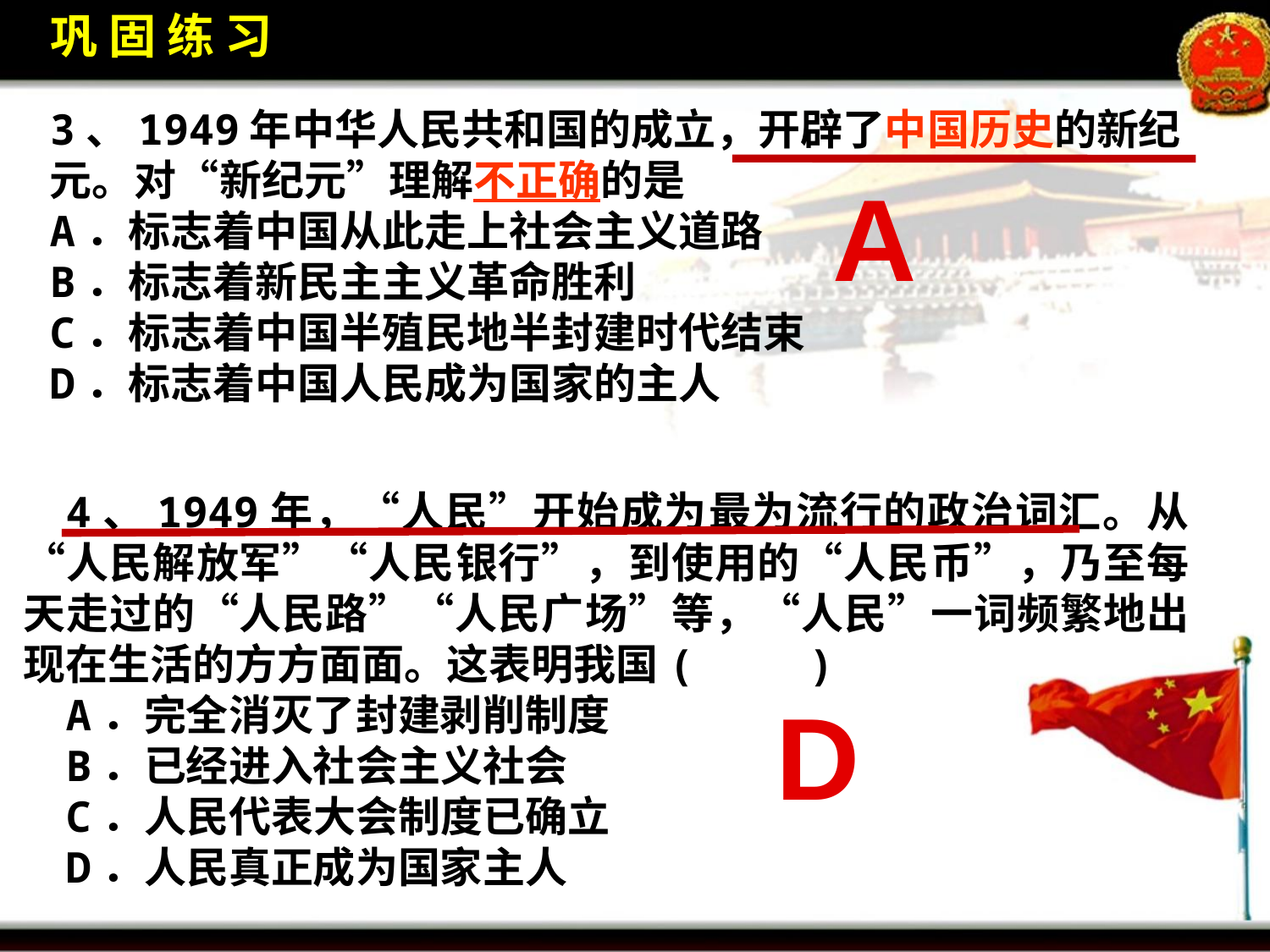

巩固练习
3、1949年中华人民共和国的成立，开辟了中国历史的新纪元。对“新纪元”理解不正确的是
A．标志着中国从此走上社会主义道路
B．标志着新民主主义革命胜利
C．标志着中国半殖民地半封建时代结束
D．标志着中国人民成为国家的主人
A
4、1949年，“人民”开始成为最为流行的政治词汇。从“人民解放军”“人民银行”，到使用的“人民币”，乃至每天走过的“人民路”“人民广场”等，“人民”一词频繁地出现在生活的方方面面。这表明我国(　 　)
A．完全消灭了封建剥削制度
B．已经进入社会主义社会
C．人民代表大会制度已确立
D．人民真正成为国家主人
D